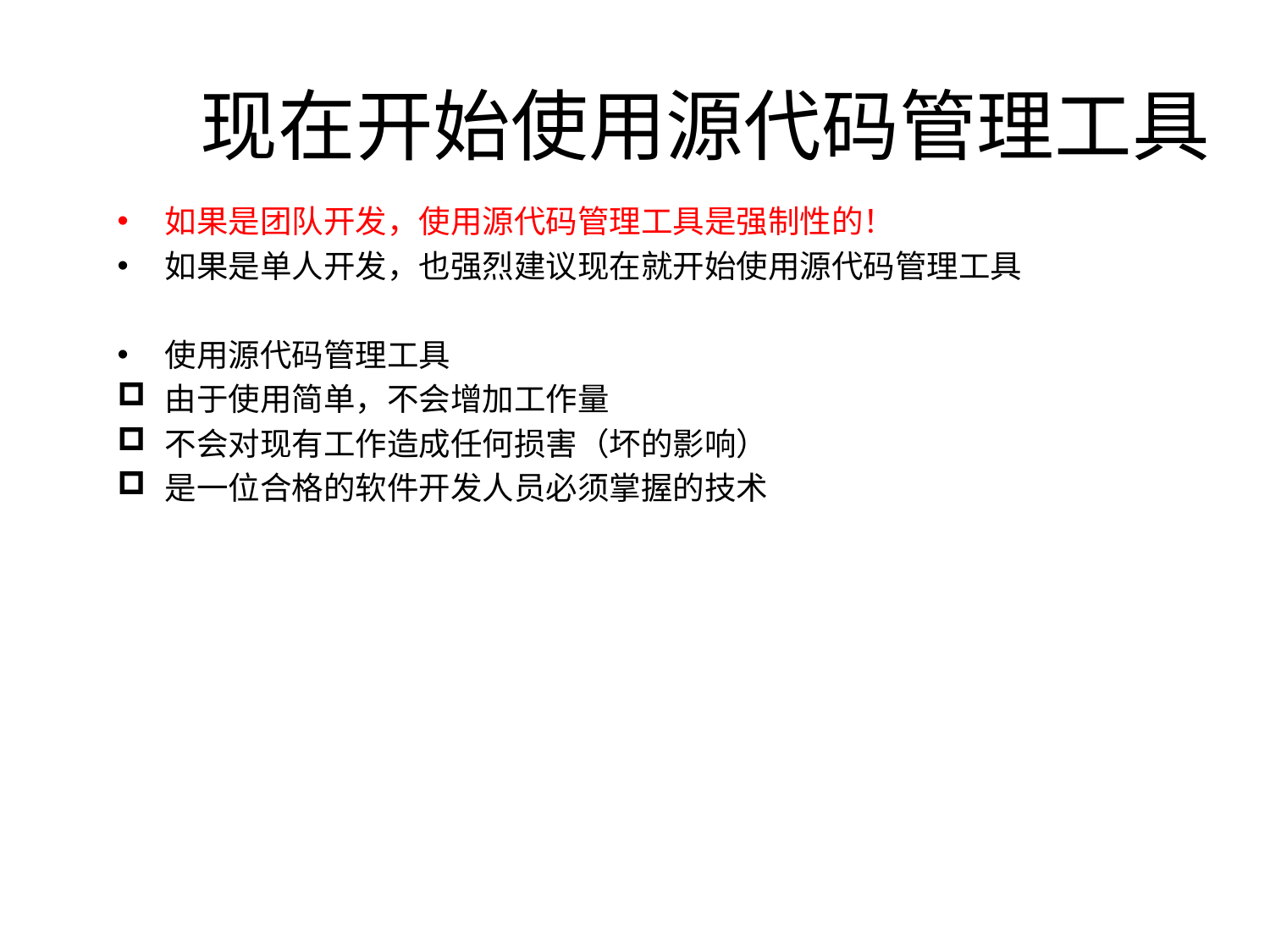

现在开始使用源代码管理工具
如果是团队开发，使用源代码管理工具是强制性的！
如果是单人开发，也强烈建议现在就开始使用源代码管理工具

使用源代码管理工具
由于使用简单，不会增加工作量
不会对现有工作造成任何损害（坏的影响）
是一位合格的软件开发人员必须掌握的技术